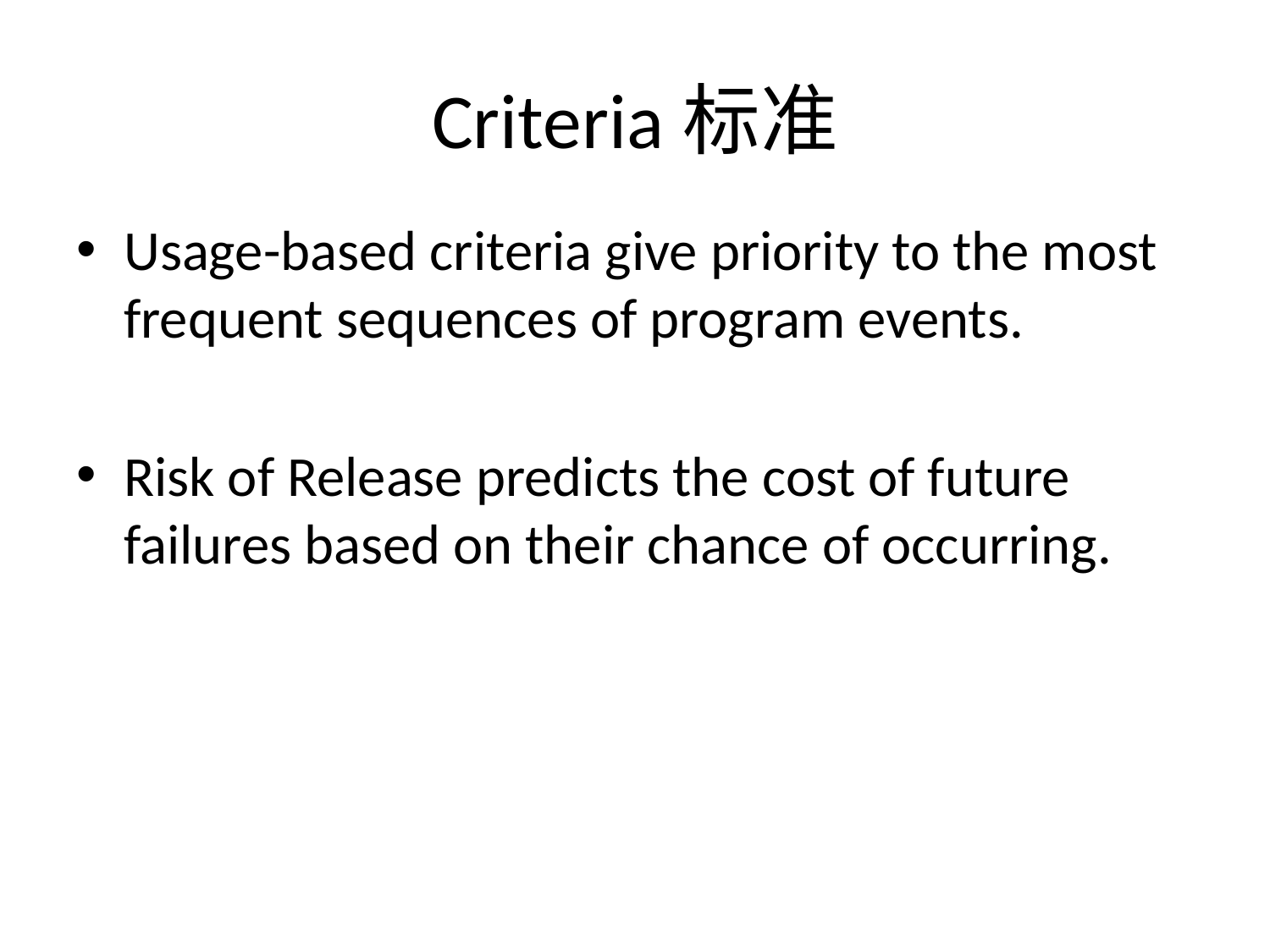

# Criteria标准
Usage-based criteria give priority to the most frequent sequences of program events.

Risk of Release predicts the cost of future failures based on their chance of occurring.